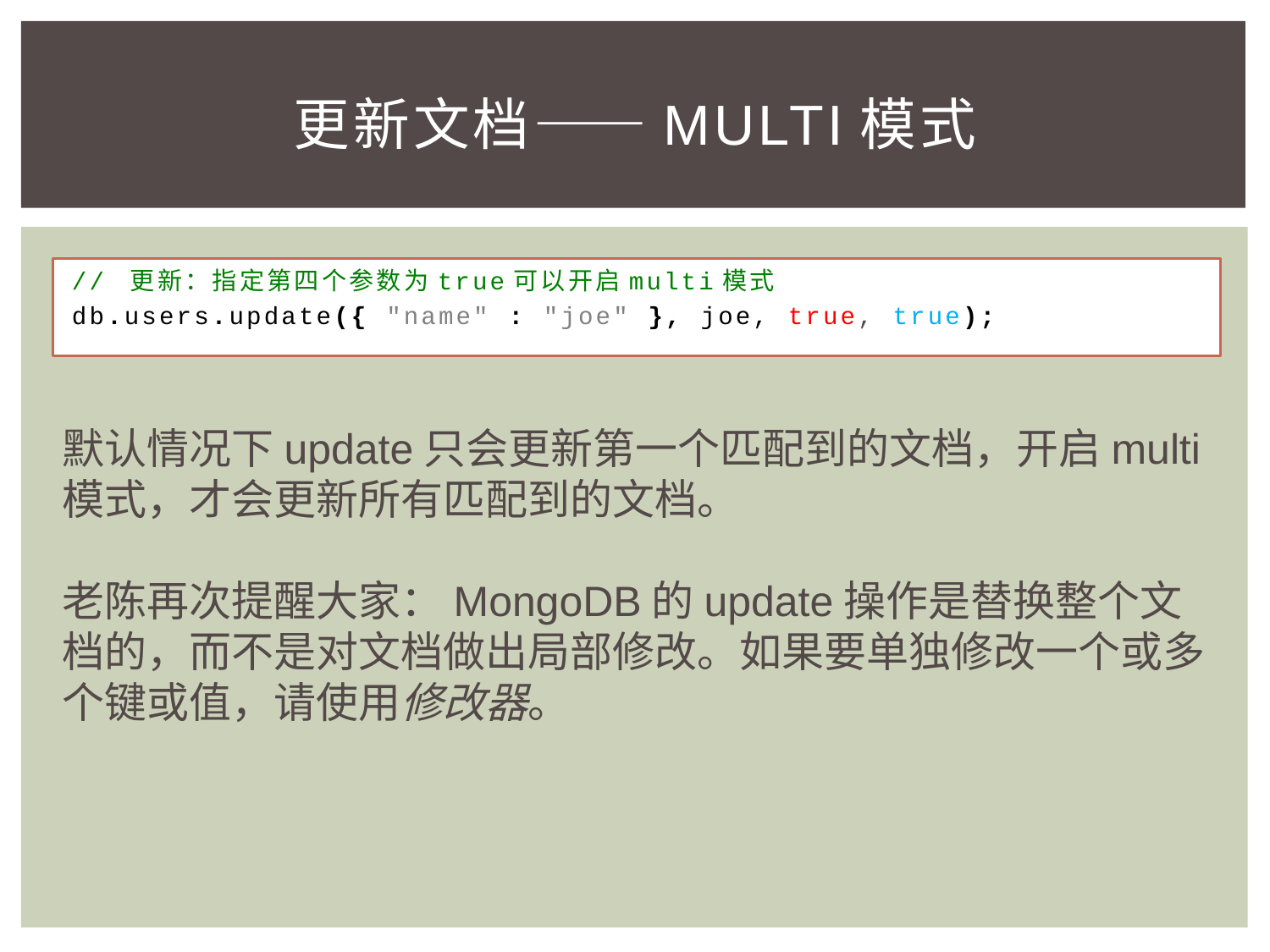

# 更新文档——Multi模式
// 更新：指定第四个参数为true可以开启multi模式
db.users.update({ "name" : "joe" }, joe, true, true);
默认情况下update只会更新第一个匹配到的文档，开启multi模式，才会更新所有匹配到的文档。

老陈再次提醒大家：MongoDB的update操作是替换整个文档的，而不是对文档做出局部修改。如果要单独修改一个或多个键或值，请使用修改器。